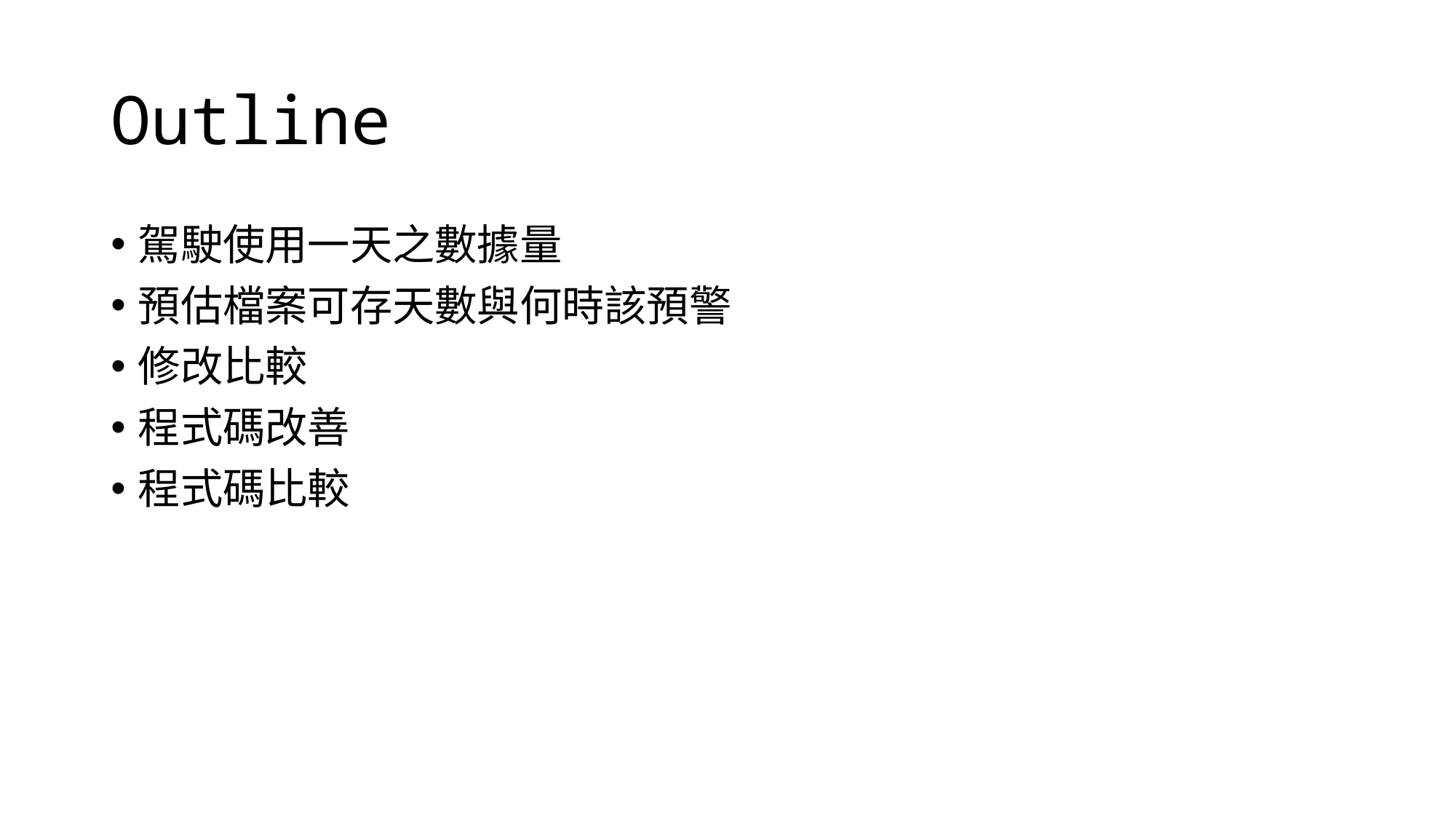

# Outline
駕駛使用一天之數據量
預估檔案可存天數與何時該預警
修改比較
程式碼改善
程式碼比較